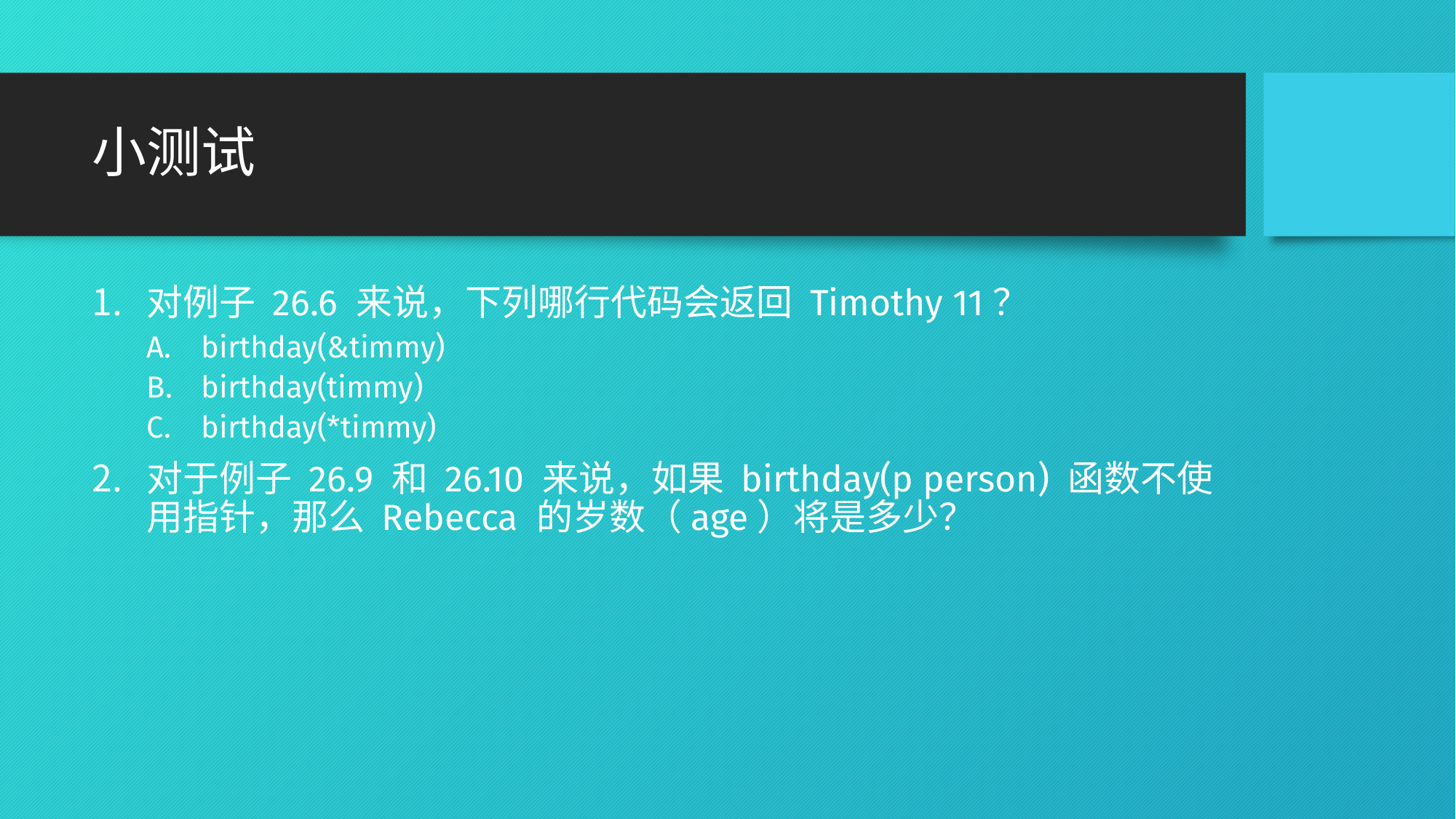

# 小测试
对例子 26.6 来说，下列哪行代码会返回 Timothy 11？
birthday(&timmy)
birthday(timmy)
birthday(*timmy)
对于例子 26.9 和 26.10 来说，如果 birthday(p person) 函数不使用指针，那么 Rebecca 的岁数（age）将是多少？